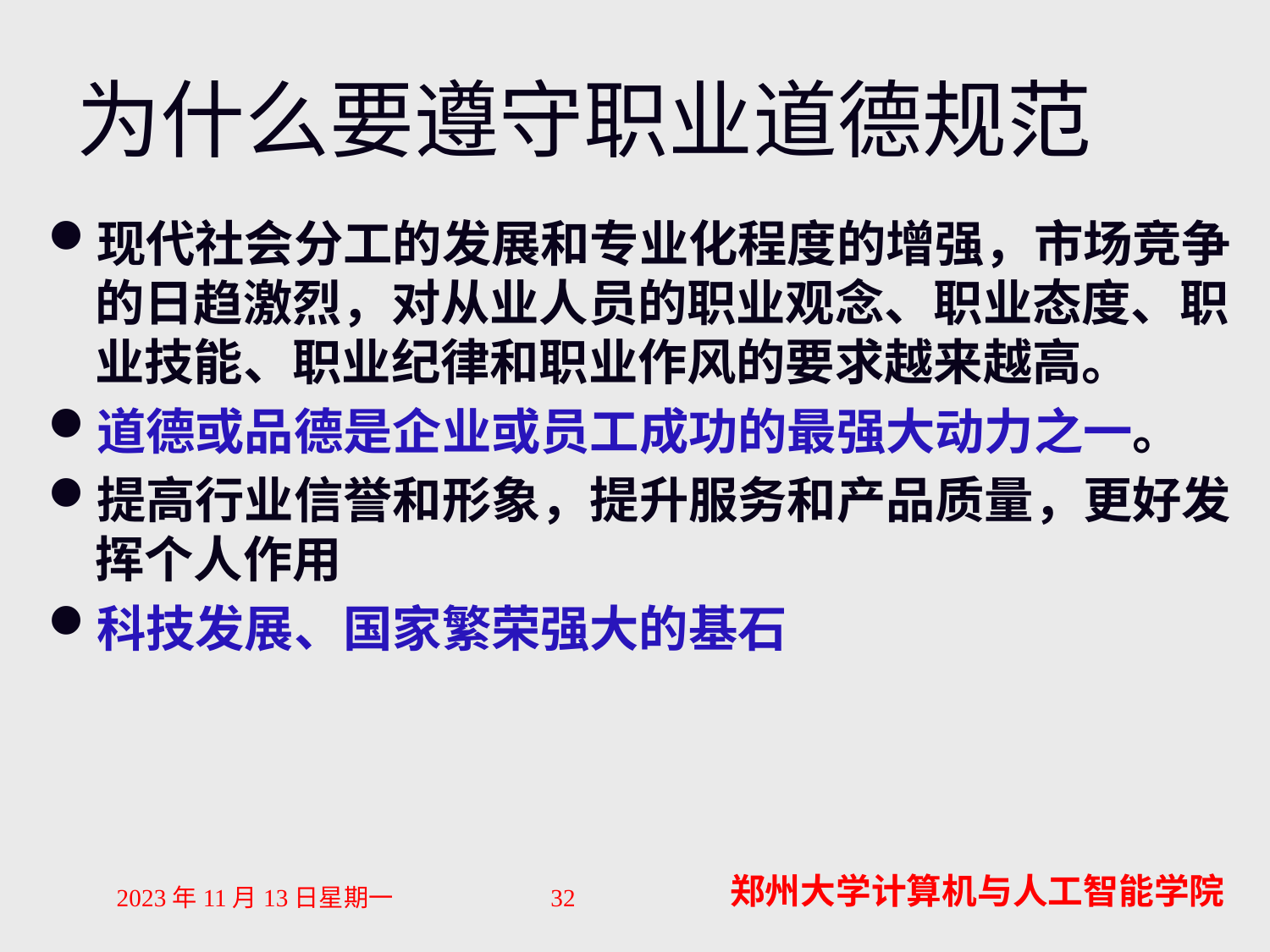

# 为什么要遵守职业道德规范
现代社会分工的发展和专业化程度的增强，市场竞争的日趋激烈，对从业人员的职业观念、职业态度、职业技能、职业纪律和职业作风的要求越来越高。
道德或品德是企业或员工成功的最强大动力之一。
提高行业信誉和形象，提升服务和产品质量，更好发挥个人作用
科技发展、国家繁荣强大的基石